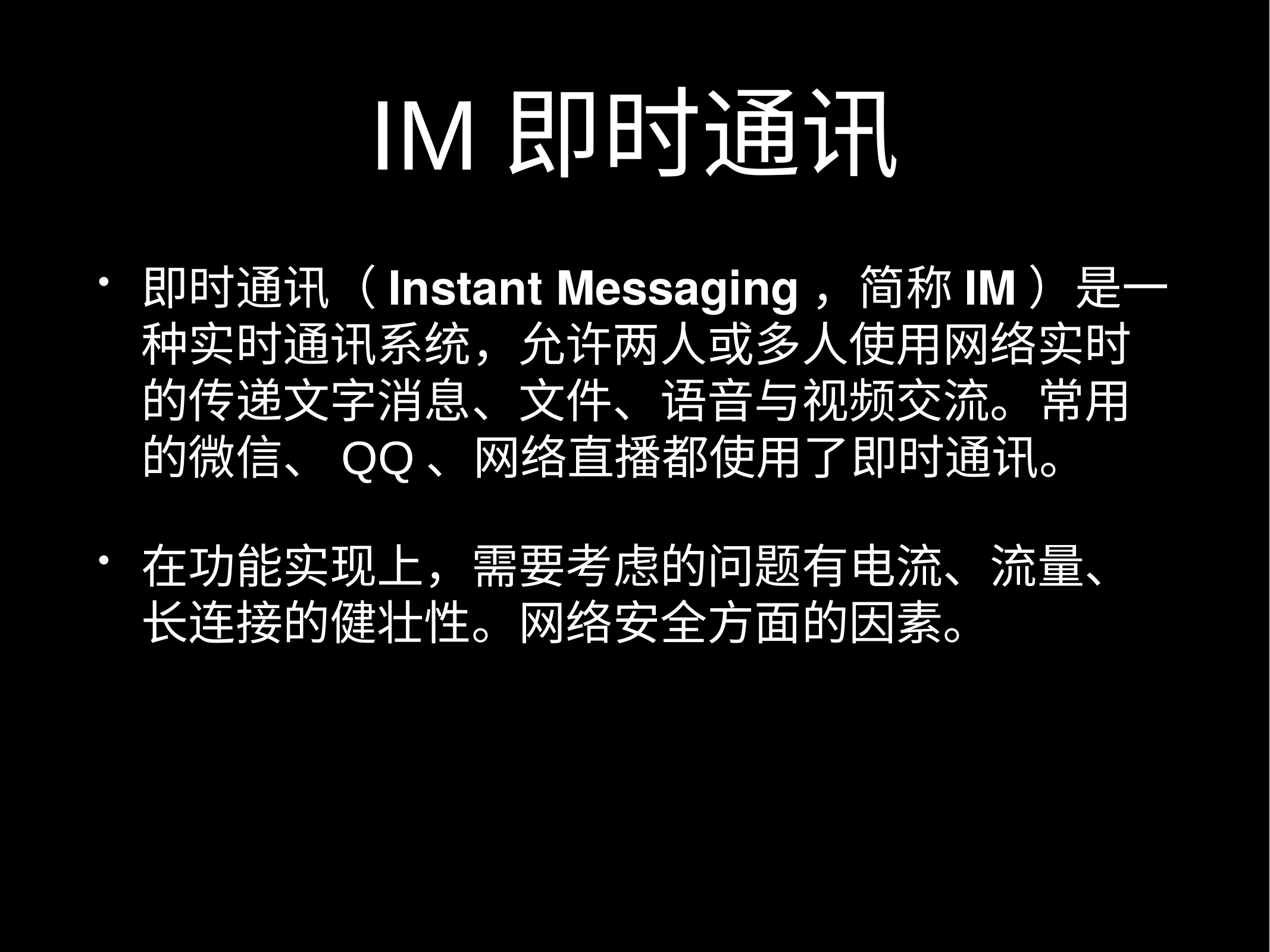

# IM即时通讯
即时通讯（Instant Messaging，简称IM）是一种实时通讯系统，允许两人或多人使用网络实时的传递文字消息、文件、语音与视频交流。常用的微信、QQ、网络直播都使用了即时通讯。
在功能实现上，需要考虑的问题有电流、流量、长连接的健壮性。网络安全方面的因素。